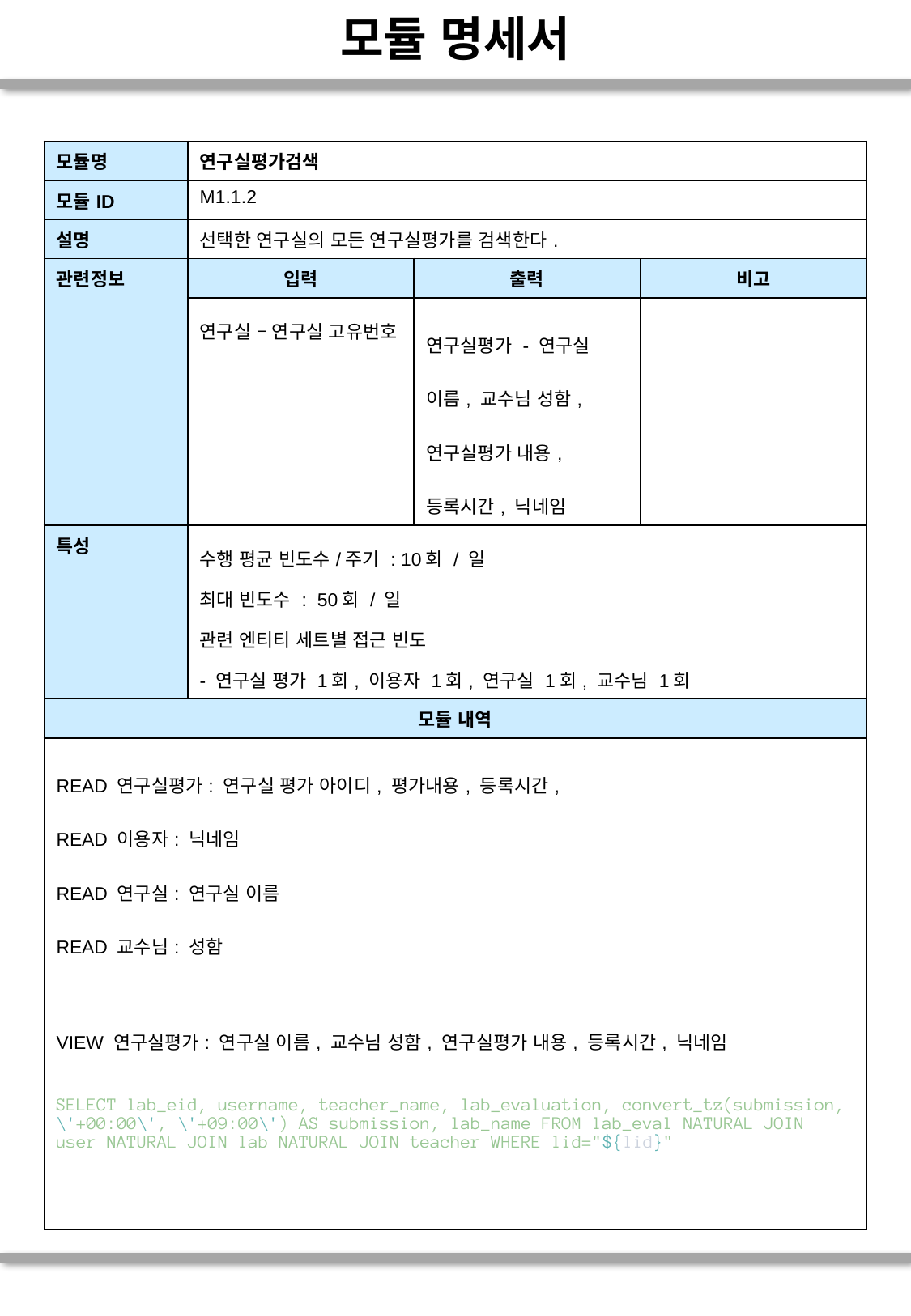

# 모듈 명세서
| 모듈명 | 연구실평가검색 |  |  |
| --- | --- | --- | --- |
| 모듈ID | M1.1.2 |  |  |
| 설명 | 선택한 연구실의 모든 연구실평가를 검색한다. |  |  |
| 관련정보 | 입력 | 출력 | 비고 |
|  | 연구실 – 연구실 고유번호 | 연구실평가 - 연구실 이름, 교수님 성함, 연구실평가 내용, 등록시간, 닉네임 |  |
| 특성 | 수행 평균 빈도수/주기 : 10회 / 일 최대 빈도수 : 50회 / 일 관련 엔티티 세트별 접근 빈도 - 연구실 평가 1회, 이용자 1회, 연구실 1회, 교수님 1회 |  |  |
| 모듈 내역 |  |  |  |
| READ 연구실평가: 연구실 평가 아이디, 평가내용, 등록시간, READ 이용자: 닉네임 READ 연구실: 연구실 이름 READ 교수님: 성함 VIEW 연구실평가: 연구실 이름, 교수님 성함, 연구실평가 내용, 등록시간, 닉네임 SELECT lab\_eid, username, teacher\_name, lab\_evaluation, convert\_tz(submission, \'+00:00\', \'+09:00\') AS submission, lab\_name FROM lab\_eval NATURAL JOIN user NATURAL JOIN lab NATURAL JOIN teacher WHERE lid="${lid}" |  |  |  |